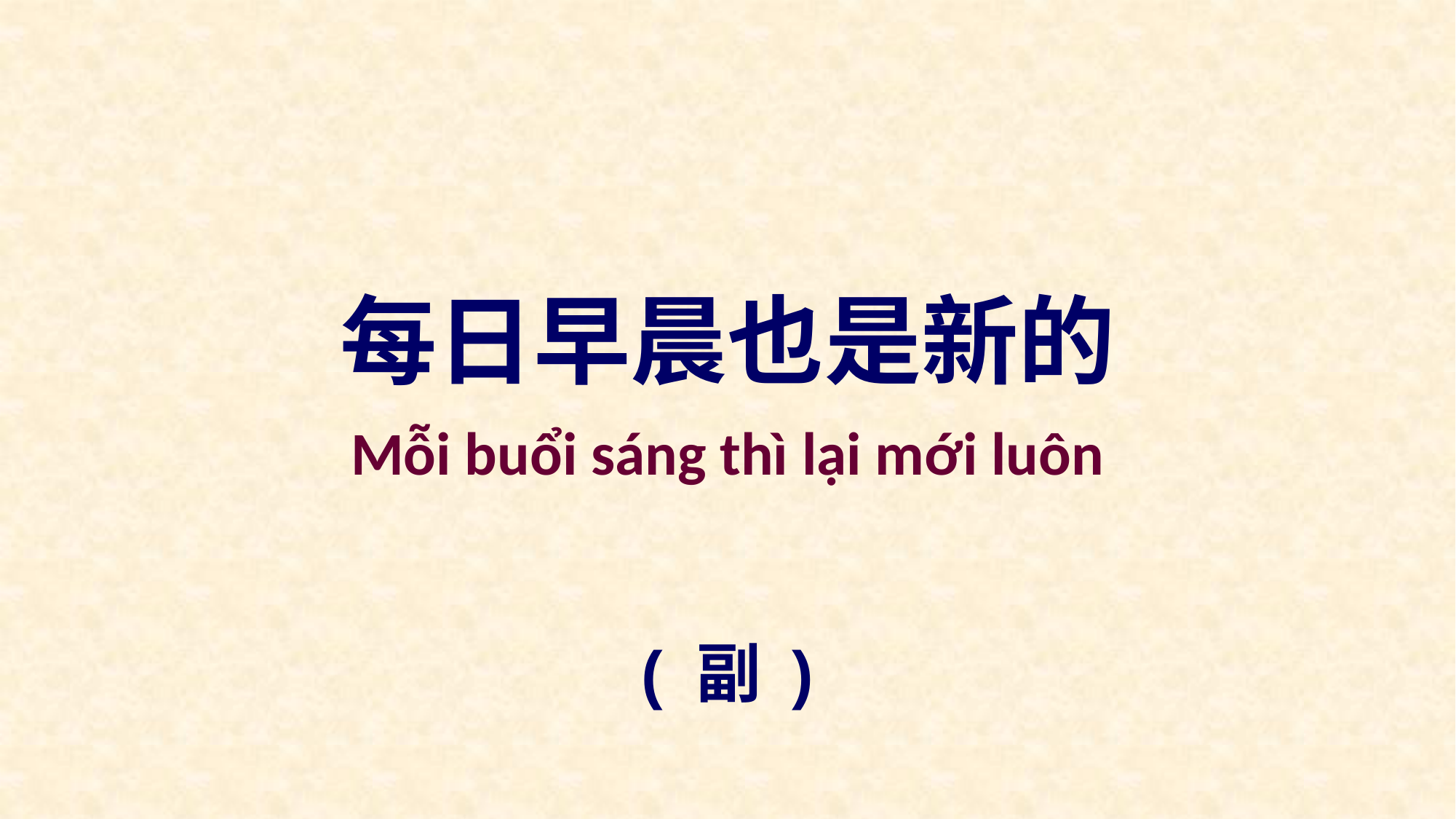

每日早晨也是新的
Mỗi buổi sáng thì lại mới luôn
( 副 )